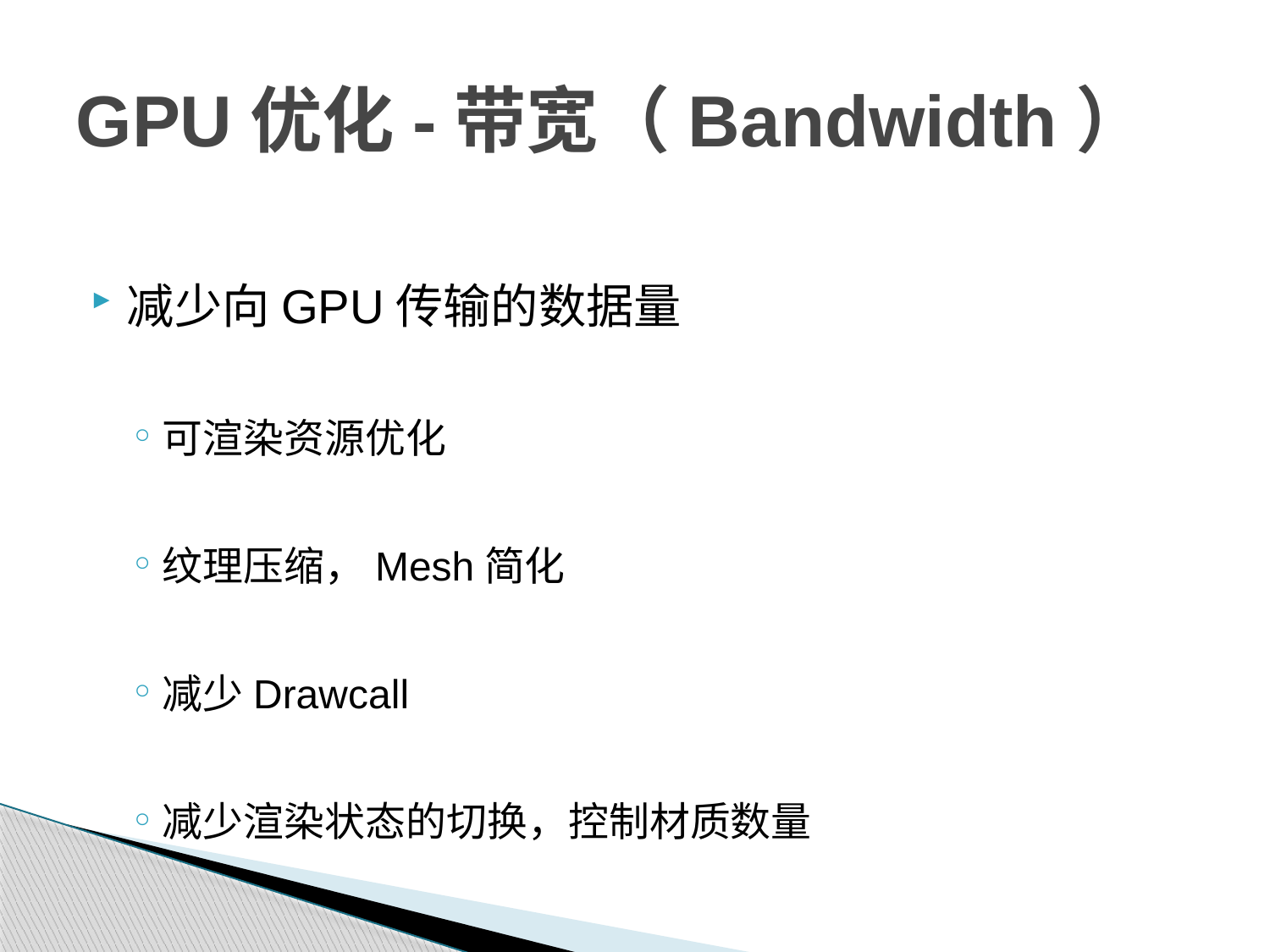

# GPU优化-带宽（Bandwidth）

减少向GPU传输的数据量

可渲染资源优化

纹理压缩，Mesh简化

减少Drawcall

减少渲染状态的切换，控制材质数量